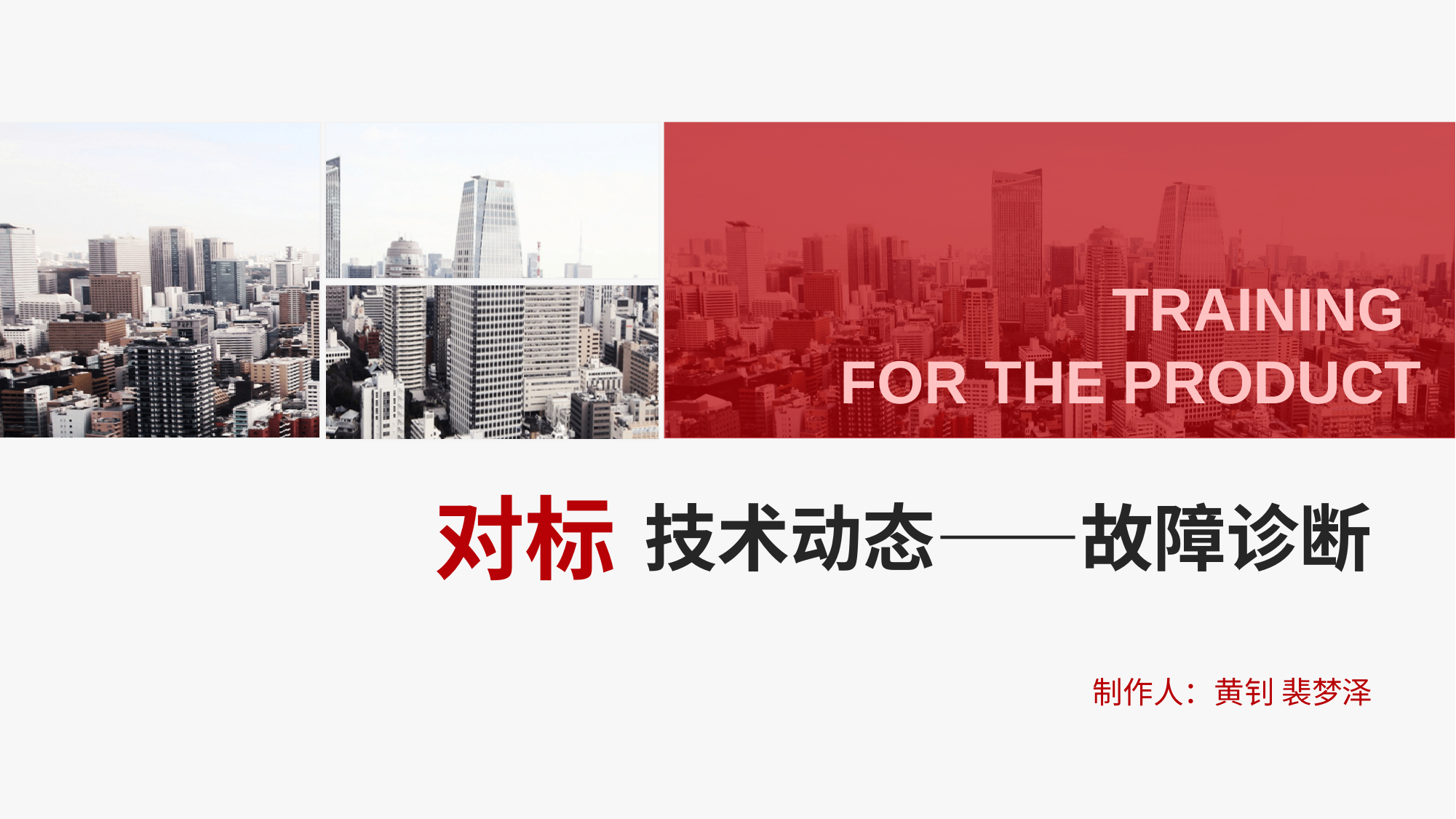

TRAINING
FOR THE PRODUCT

对标
技术动态——故障诊断
制作人：黄钊 裴梦泽